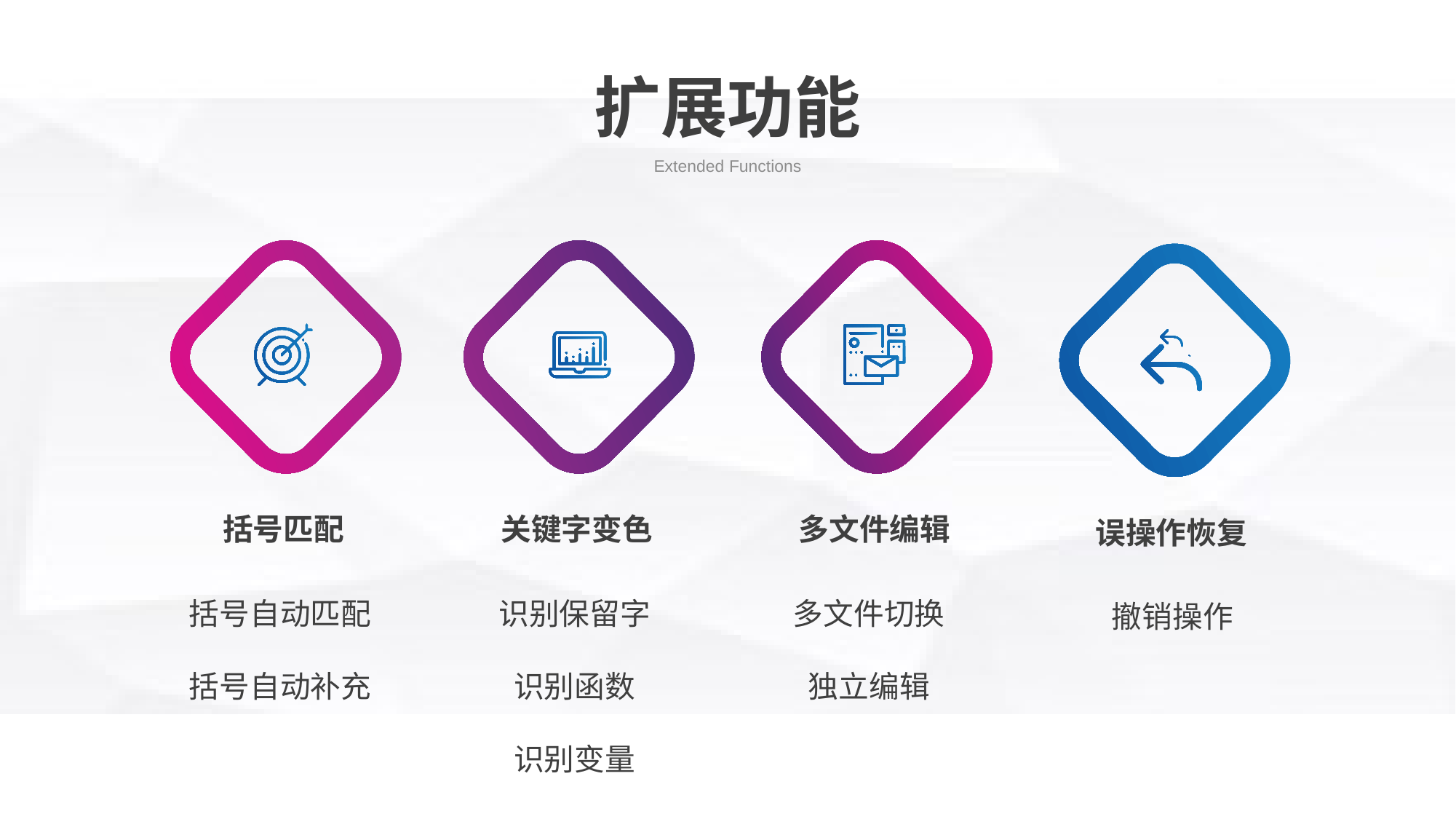

扩展功能
Extended Functions

括号匹配
关键字变色
多文件编辑
误操作恢复
括号自动匹配
括号自动补充
识别保留字
识别函数
识别变量
多文件切换
独立编辑
撤销操作